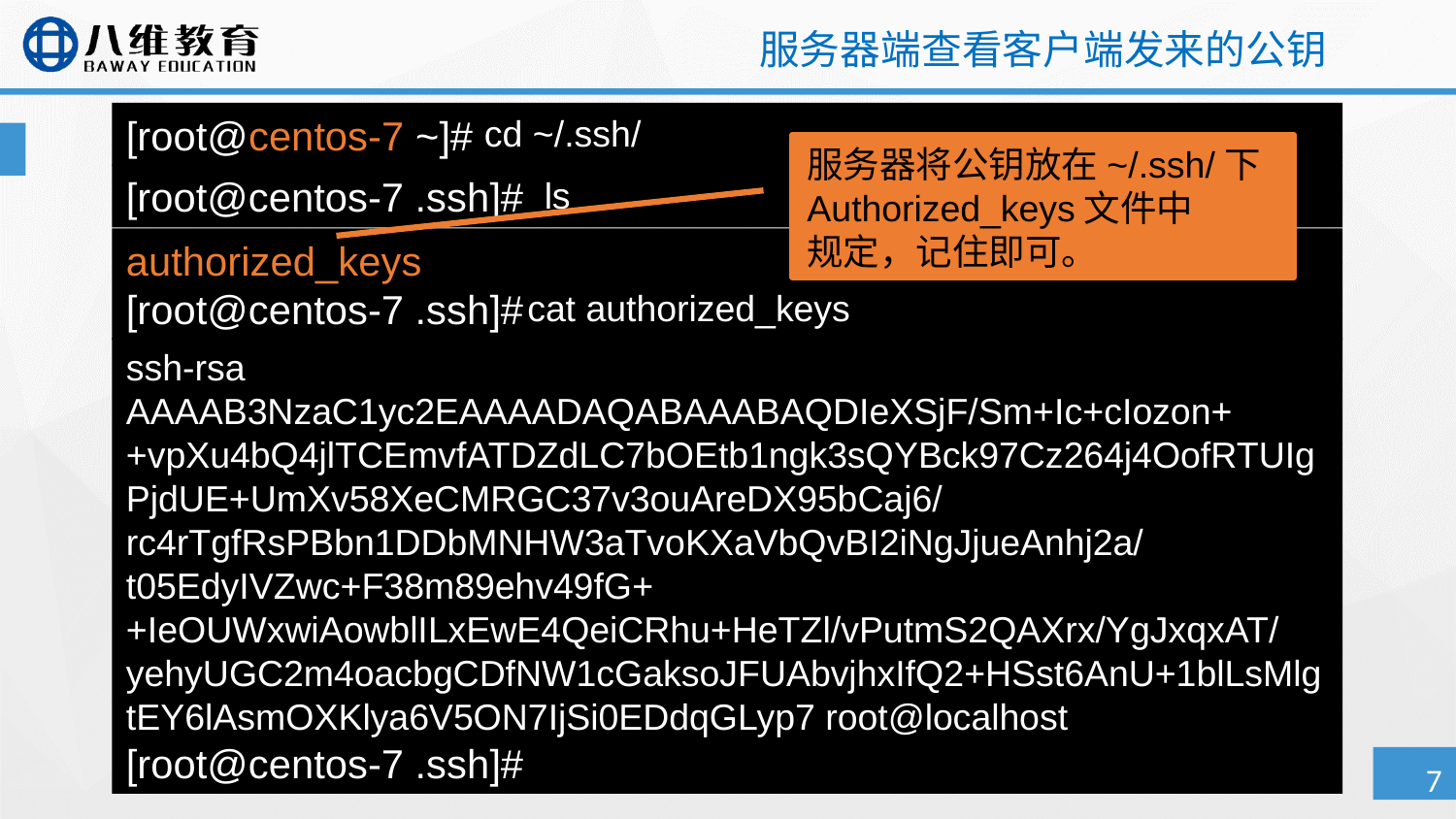

# 服务器端查看客户端发来的公钥
[root@centos-7 ~]#
cd ~/.ssh/
服务器将公钥放在~/.ssh/下
Authorized_keys文件中
规定，记住即可。
[root@centos-7 .ssh]#
ls
authorized_keys
[root@centos-7 .ssh]#
cat authorized_keys
ssh-rsa AAAAB3NzaC1yc2EAAAADAQABAAABAQDIeXSjF/Sm+Ic+cIozon++vpXu4bQ4jlTCEmvfATDZdLC7bOEtb1ngk3sQYBck97Cz264j4OofRTUIgPjdUE+UmXv58XeCMRGC37v3ouAreDX95bCaj6/rc4rTgfRsPBbn1DDbMNHW3aTvoKXaVbQvBI2iNgJjueAnhj2a/t05EdyIVZwc+F38m89ehv49fG++IeOUWxwiAowblILxEwE4QeiCRhu+HeTZl/vPutmS2QAXrx/YgJxqxAT/yehyUGC2m4oacbgCDfNW1cGaksoJFUAbvjhxIfQ2+HSst6AnU+1blLsMlgtEY6lAsmOXKlya6V5ON7IjSi0EDdqGLyp7 root@localhost
[root@centos-7 .ssh]#